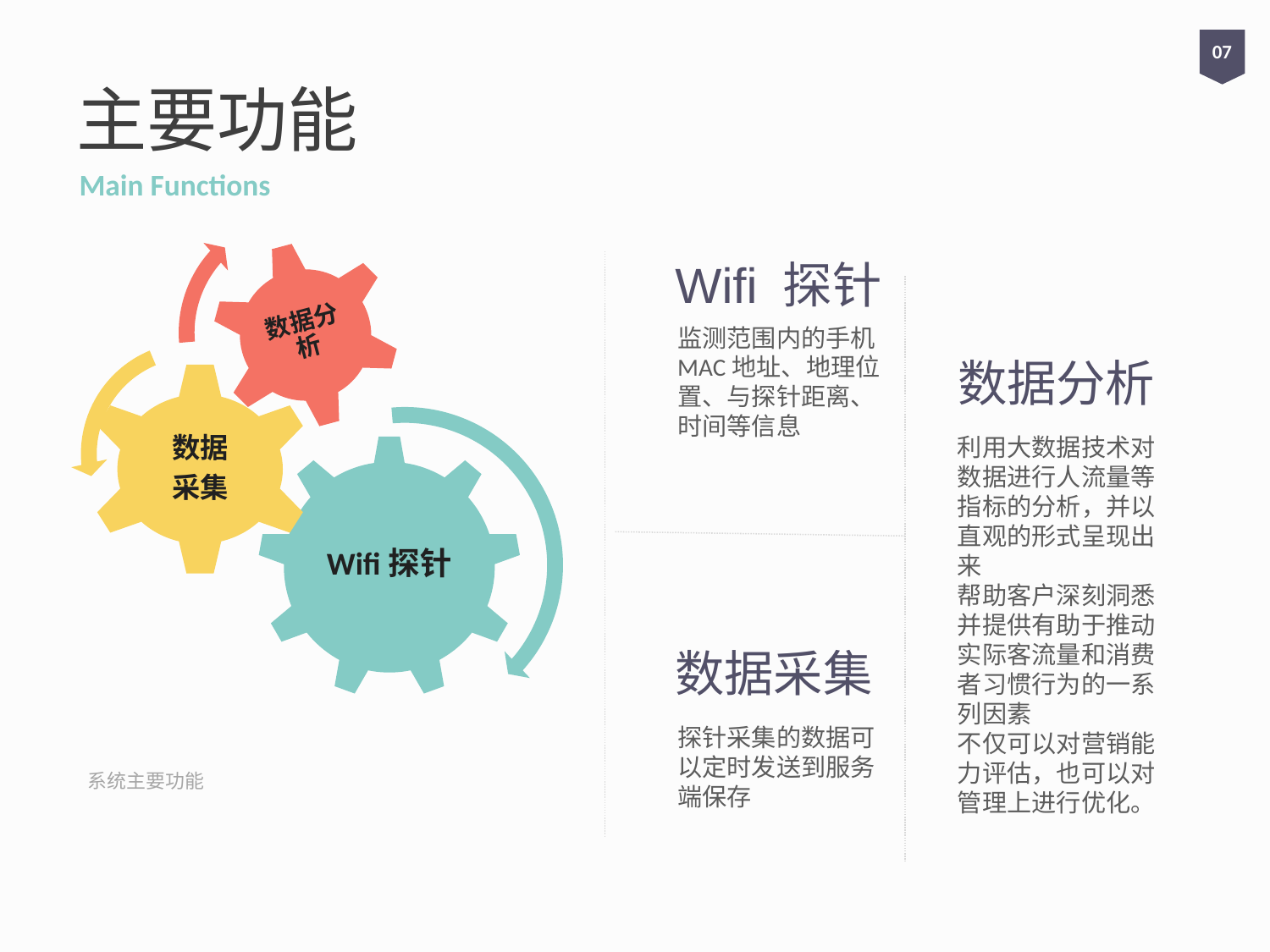

07
# 主要功能
Main Functions
Wifi探针
数据
采集
数据分析
Wifi 探针
监测范围内的手机MAC地址、地理位置、与探针距离、时间等信息
数据分析
利用大数据技术对数据进行人流量等指标的分析，并以直观的形式呈现出来
帮助客户深刻洞悉并提供有助于推动实际客流量和消费者习惯行为的一系列因素
不仅可以对营销能力评估，也可以对管理上进行优化。

数据采集
探针采集的数据可以定时发送到服务端保存
系统主要功能